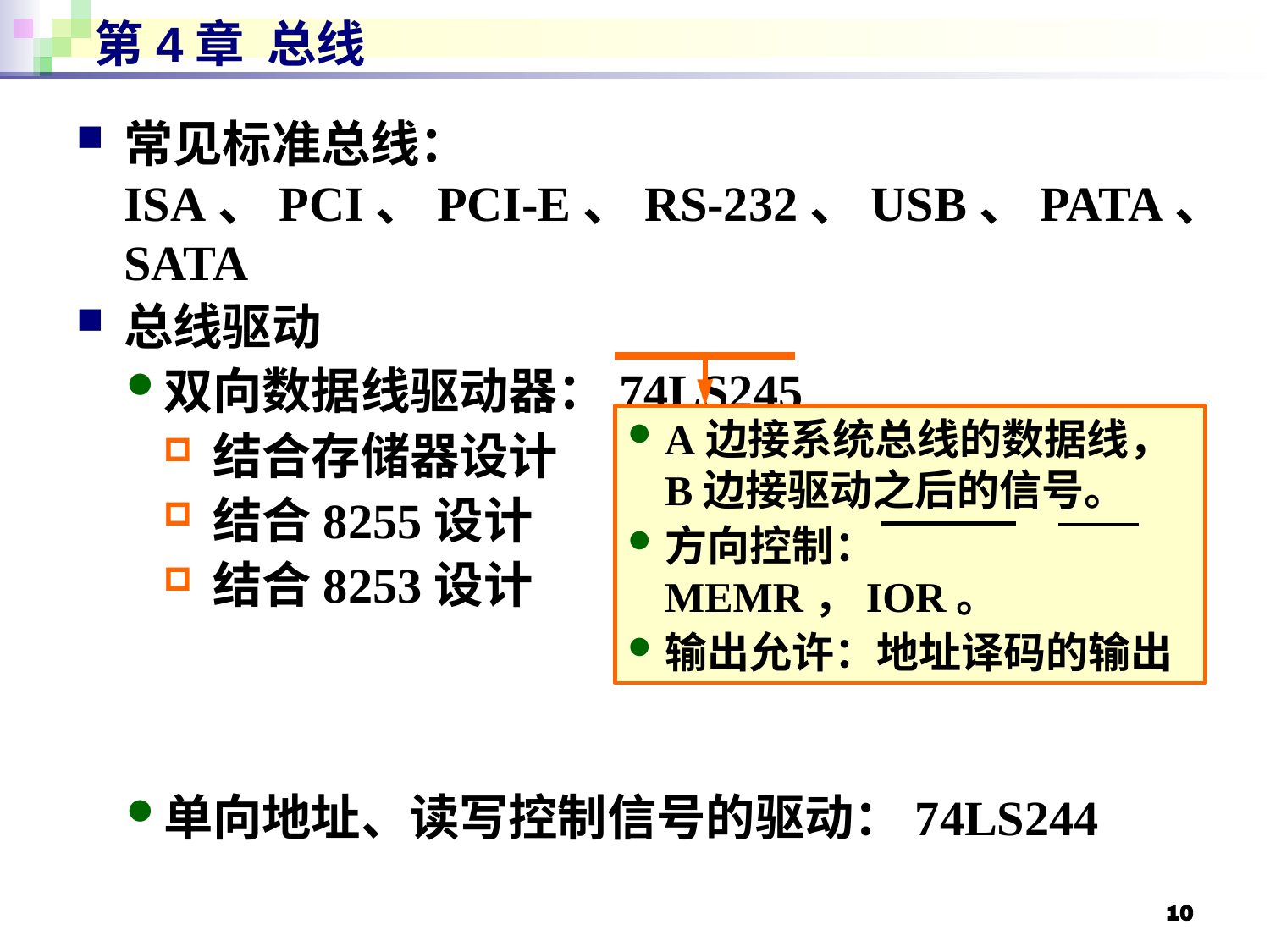

# 第4章  总线
常见标准总线：
ISA、PCI、PCI-E、RS-232、USB、PATA、SATA
总线驱动
双向数据线驱动器：74LS245
结合存储器设计
结合8255设计
结合8253设计

单向地址、读写控制信号的驱动：74LS244
A边接系统总线的数据线，
B边接驱动之后的信号。
方向控制：MEMR，IOR。
输出允许：地址译码的输出
10